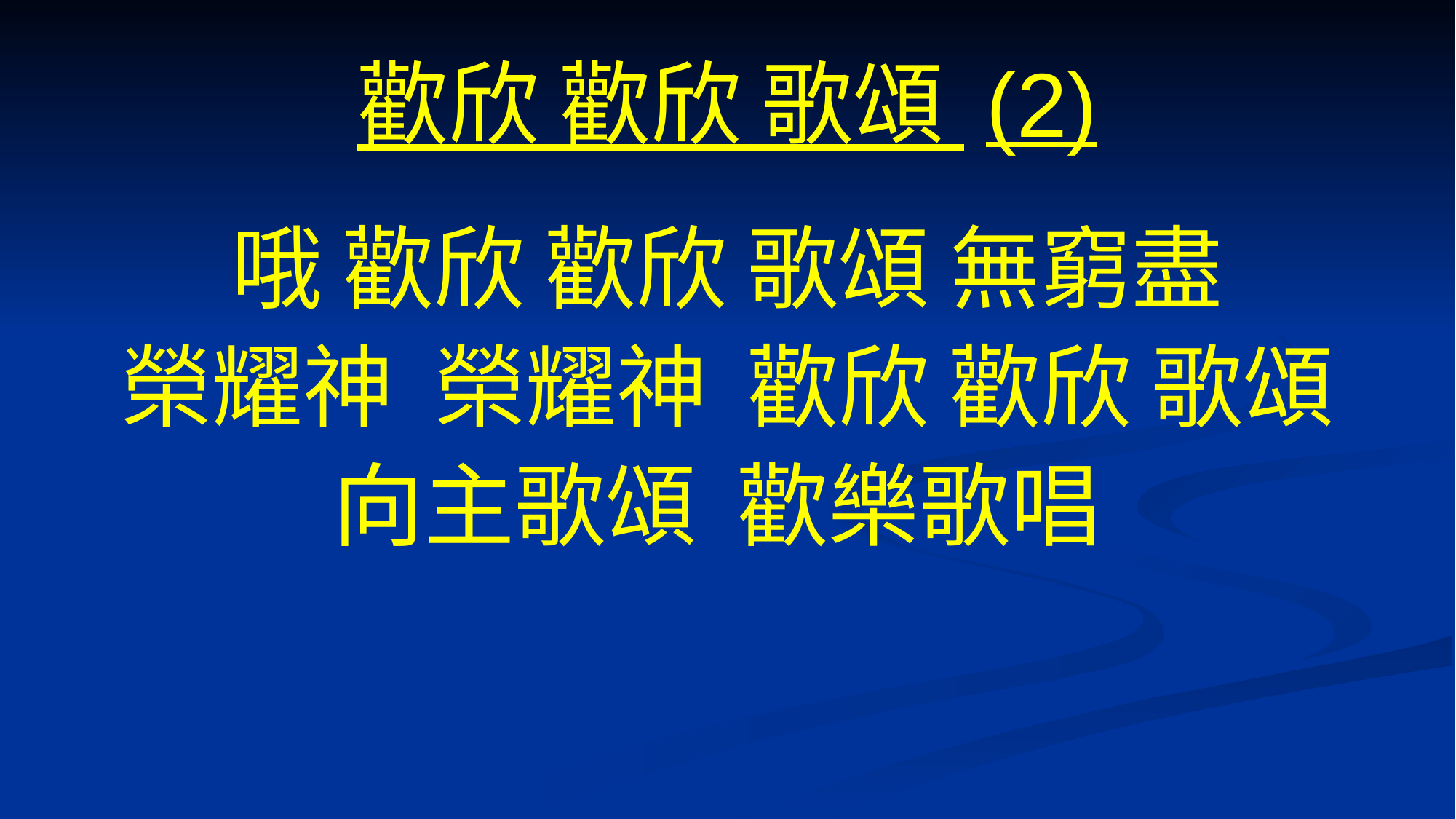

# 歡欣 歡欣 歌頌 (2)
哦 歡欣 歡欣 歌頌 無窮盡
榮耀神  榮耀神  歡欣 歡欣 歌頌
向主歌頌  歡樂歌唱